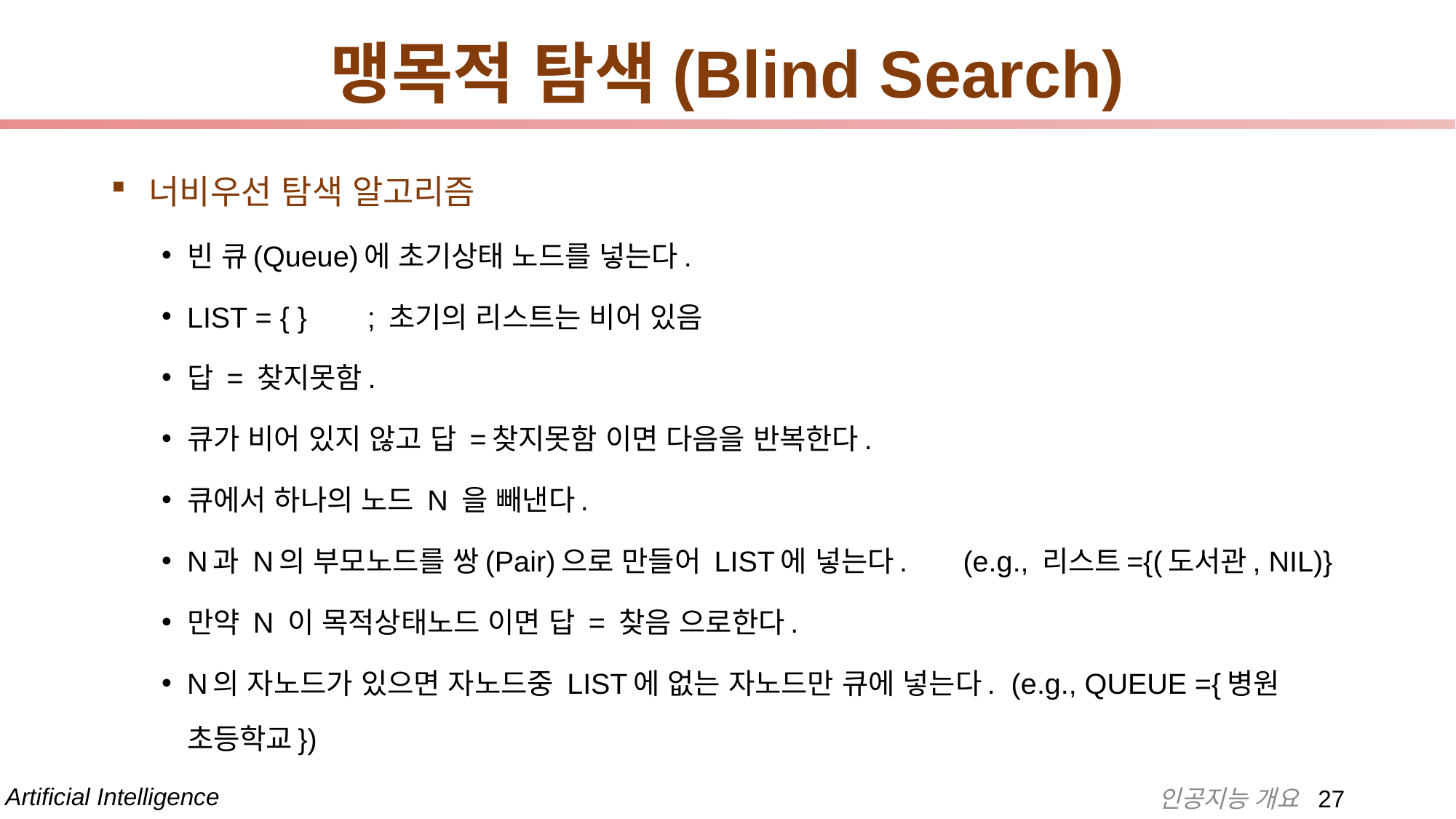

# 맹목적 탐색(Blind Search)
너비우선 탐색 알고리즘
빈 큐(Queue)에 초기상태 노드를 넣는다.
LIST = { }	 ; 초기의 리스트는 비어 있음
답 = 찾지못함.
큐가 비어 있지 않고 답 =찾지못함 이면 다음을 반복한다.
큐에서 하나의 노드 N 을 빼낸다.
N과 N의 부모노드를 쌍(Pair)으로 만들어 LIST에 넣는다. 		(e.g., 리스트={(도서관, NIL)}
만약 N 이 목적상태노드 이면 답 = 찾음 으로한다.
N의 자노드가 있으면 자노드중 LIST에 없는 자노드만 큐에 넣는다.  (e.g., QUEUE ={병원 초등학교})